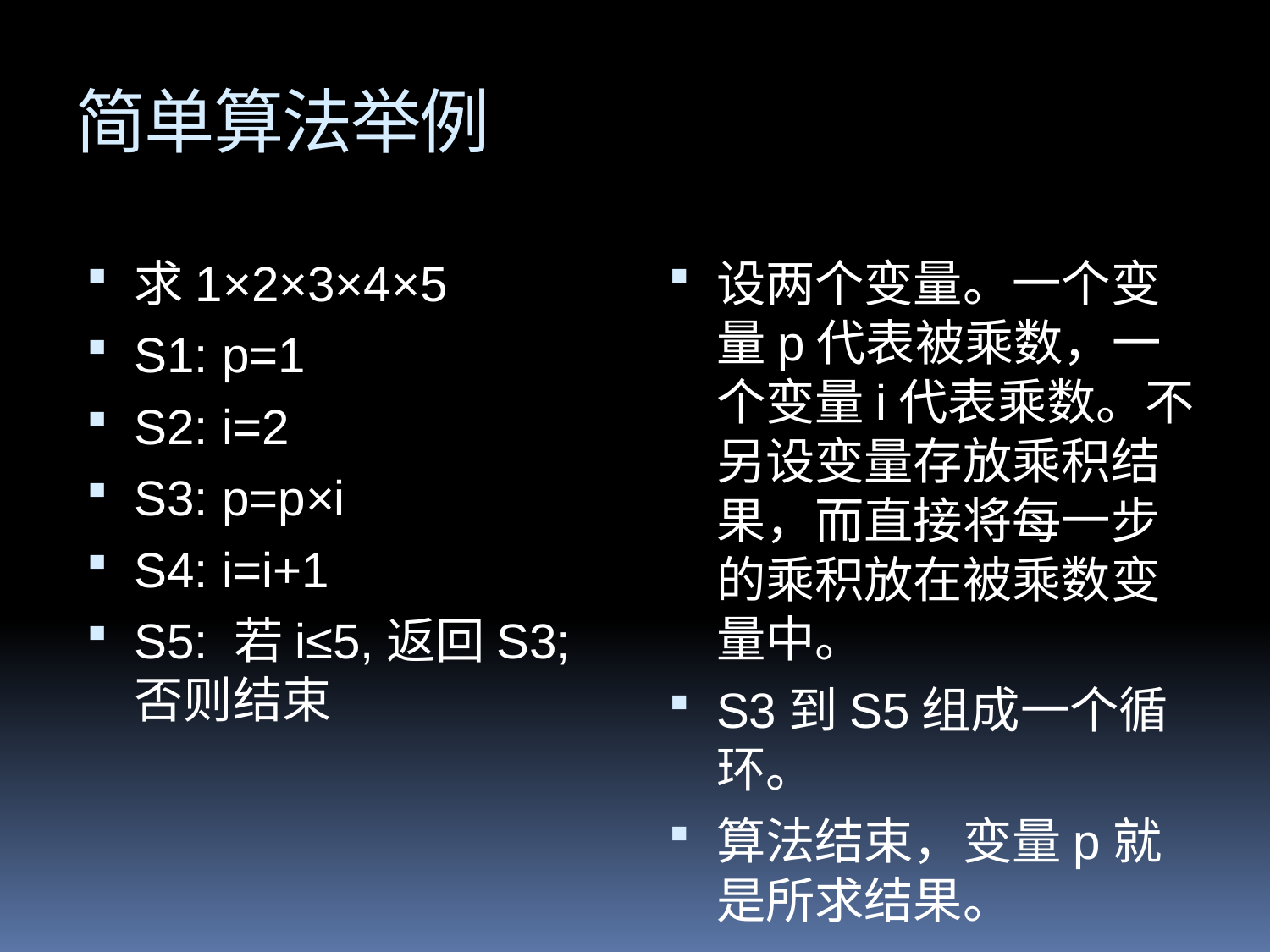

# 简单算法举例
求1×2×3×4×5
S1: p=1
S2: i=2
S3: p=p×i
S4: i=i+1
S5: 若i≤5,返回S3;否则结束

设两个变量。一个变量p代表被乘数，一个变量i代表乘数。不另设变量存放乘积结果，而直接将每一步的乘积放在被乘数变量中。
S3到S5组成一个循环。
算法结束，变量p就是所求结果。